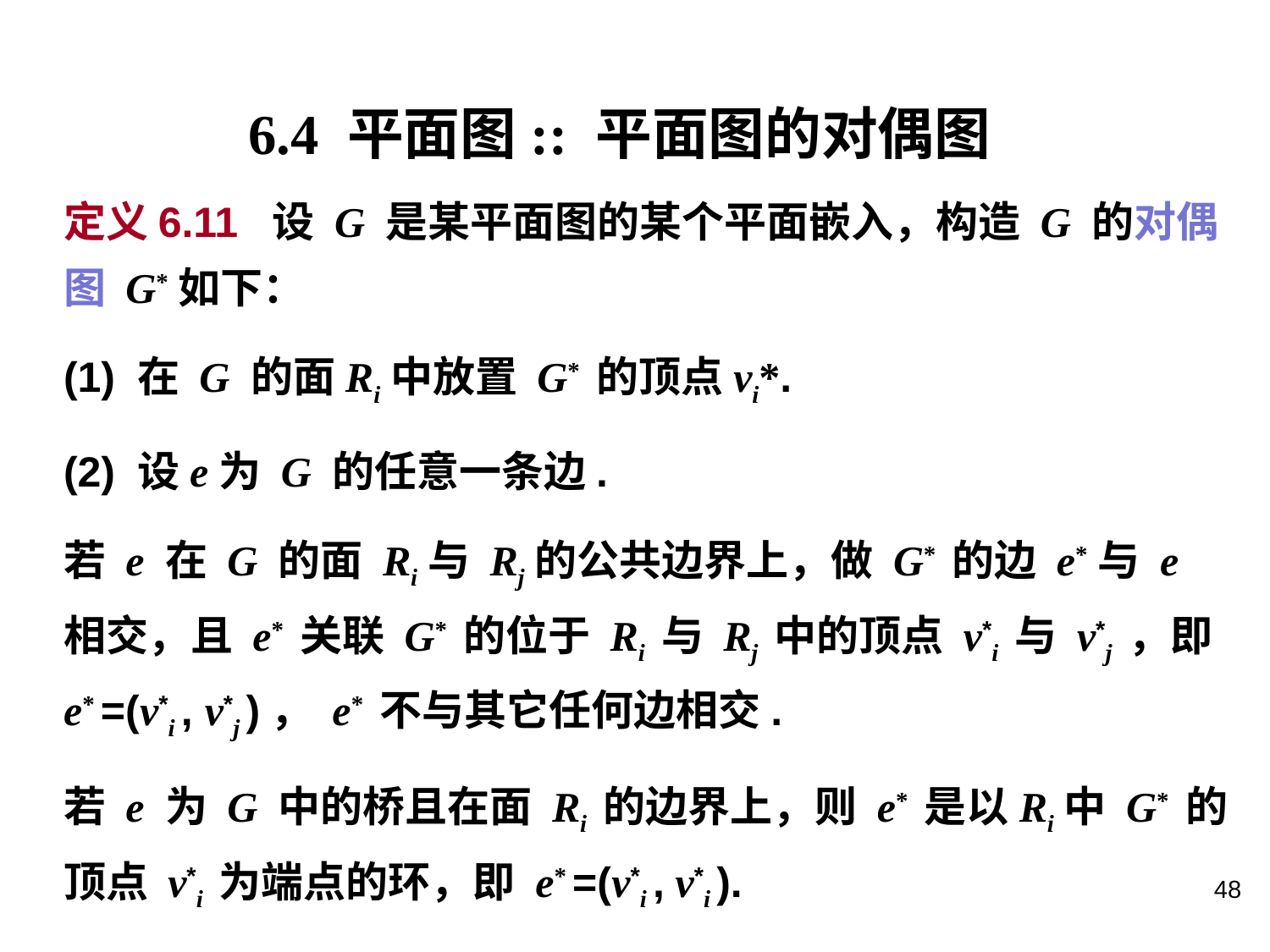

6.4 平面图:: 平面图的对偶图
定义6.11  设 G 是某平面图的某个平面嵌入，构造 G 的对偶图 G*如下：
(1) 在 G 的面Ri中放置 G* 的顶点vi*.
(2) 设e为 G 的任意一条边.
若 e 在 G 的面 Ri与 Rj的公共边界上，做 G* 的边 e*与 e 相交，且 e* 关联 G* 的位于 Ri 与 Rj 中的顶点 v*i 与 v*j ，即e* =(v*i , v*j )， e* 不与其它任何边相交.
若 e 为 G 中的桥且在面 Ri 的边界上，则 e* 是以Ri中 G* 的顶点 v*i 为端点的环，即 e* =(v*i , v*i ).
48